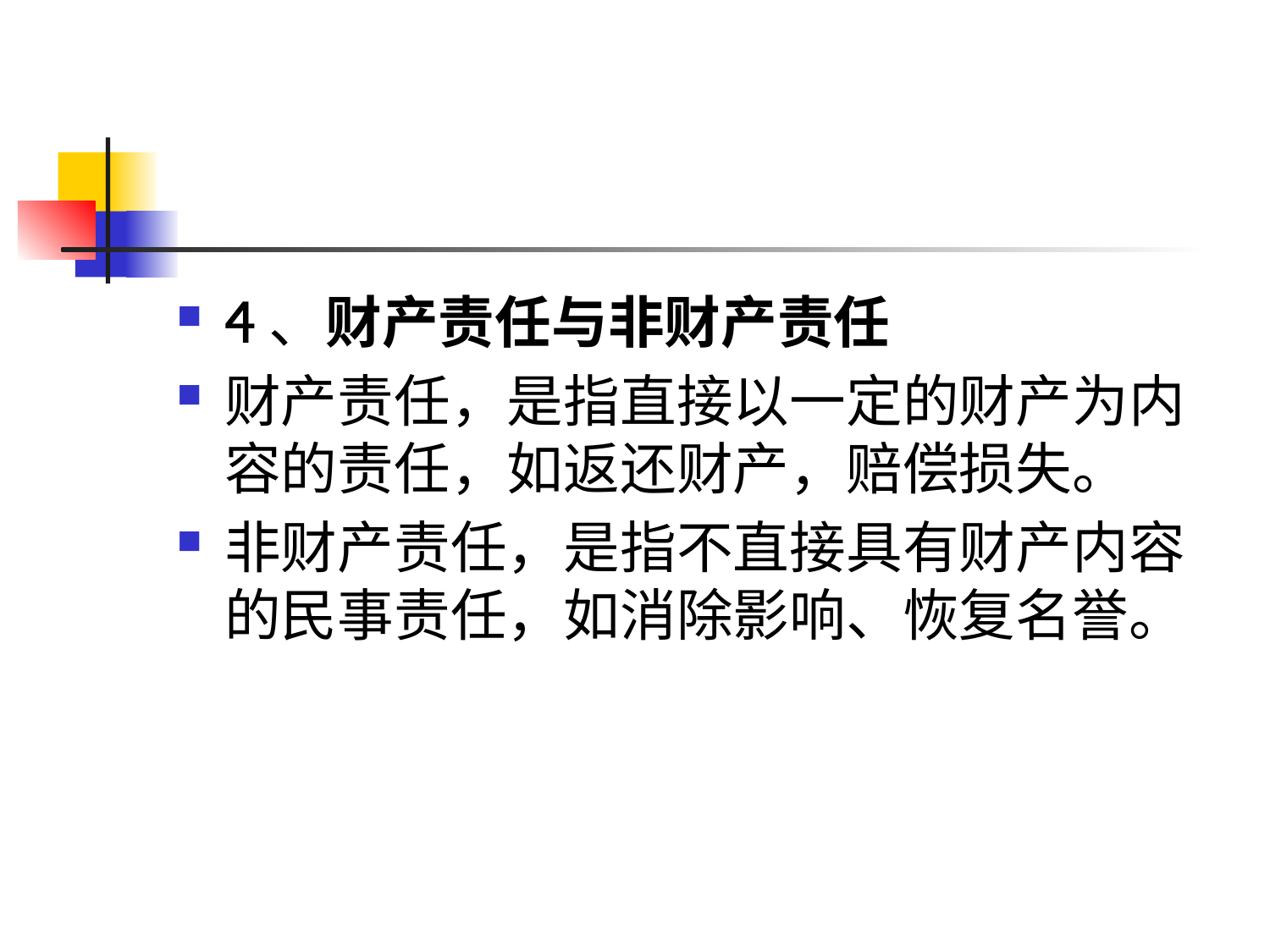

#
4、财产责任与非财产责任
财产责任，是指直接以一定的财产为内容的责任，如返还财产，赔偿损失。
非财产责任，是指不直接具有财产内容的民事责任，如消除影响、恢复名誉。